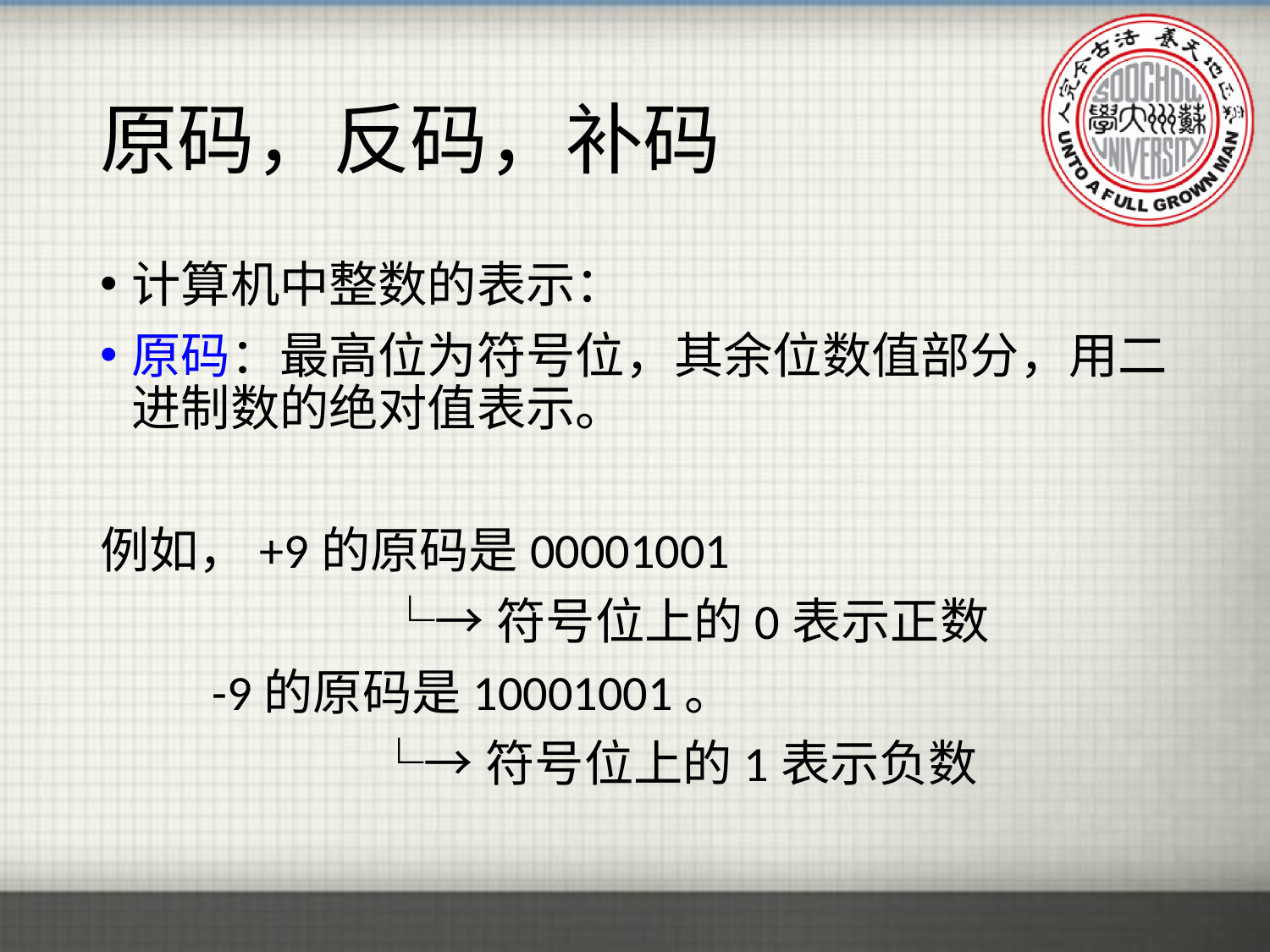

# 原码，反码，补码
计算机中整数的表示：
原码：最高位为符号位，其余位数值部分，用二进制数的绝对值表示。

例如，+9的原码是00001001
                          └→符号位上的0表示正数
          -9的原码是10001001。
                         └→符号位上的1表示负数